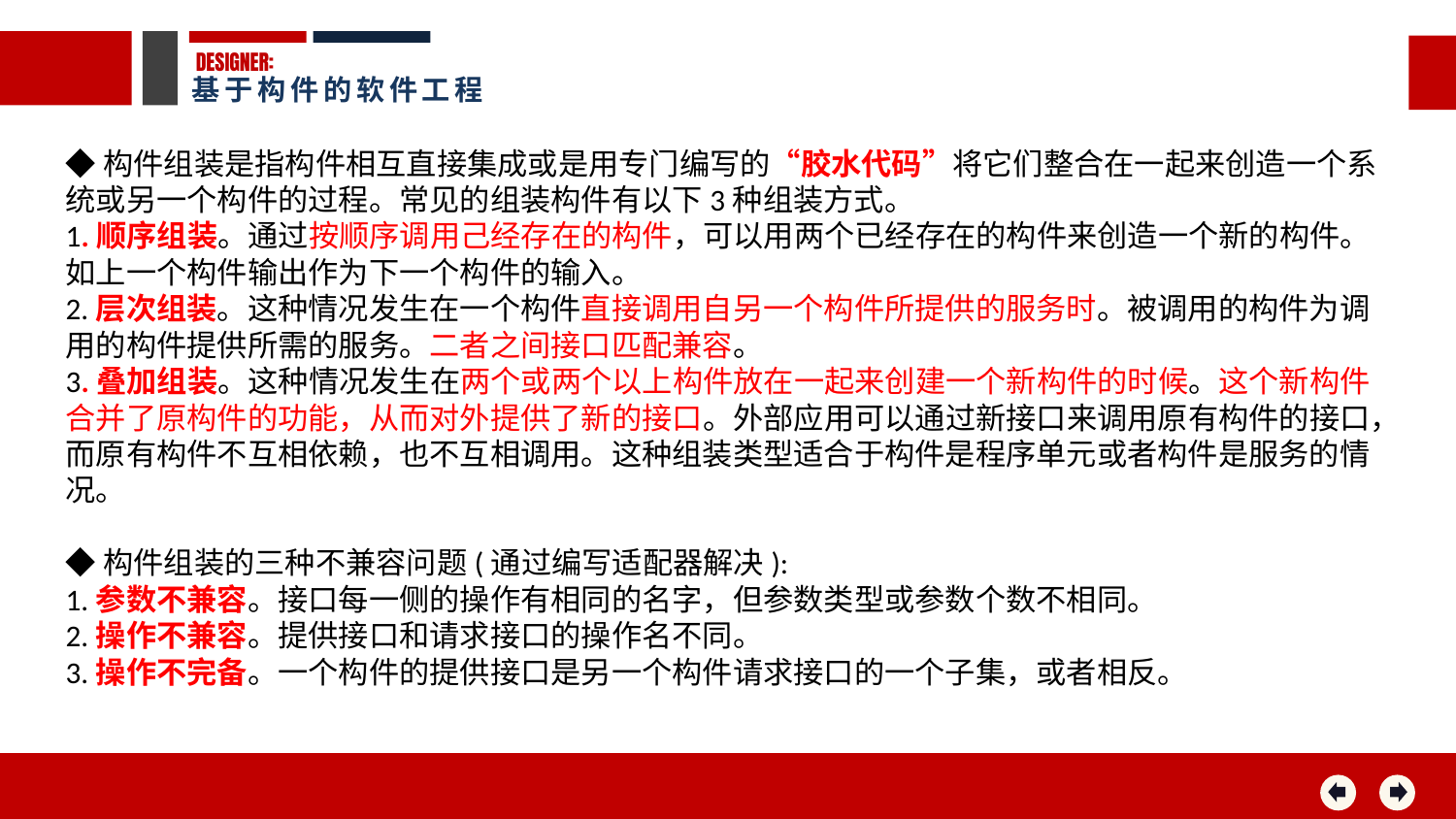

DESIGNER:
基于构件的软件工程
◆构件组装是指构件相互直接集成或是用专门编写的“胶水代码”将它们整合在一起来创造一个系统或另一个构件的过程。常见的组装构件有以下3种组装方式。
1.顺序组装。通过按顺序调用己经存在的构件，可以用两个已经存在的构件来创造一个新的构件。如上一个构件输出作为下一个构件的输入。
2.层次组装。这种情况发生在一个构件直接调用自另一个构件所提供的服务时。被调用的构件为调用的构件提供所需的服务。二者之间接口匹配兼容。
3.叠加组装。这种情况发生在两个或两个以上构件放在一起来创建一个新构件的时候。这个新构件合并了原构件的功能，从而对外提供了新的接口。外部应用可以通过新接口来调用原有构件的接口，而原有构件不互相依赖，也不互相调用。这种组装类型适合于构件是程序单元或者构件是服务的情况。

◆构件组装的三种不兼容问题(通过编写适配器解决):
1.参数不兼容。接口每一侧的操作有相同的名字，但参数类型或参数个数不相同。
2.操作不兼容。提供接口和请求接口的操作名不同。
3.操作不完备。一个构件的提供接口是另一个构件请求接口的一个子集，或者相反。